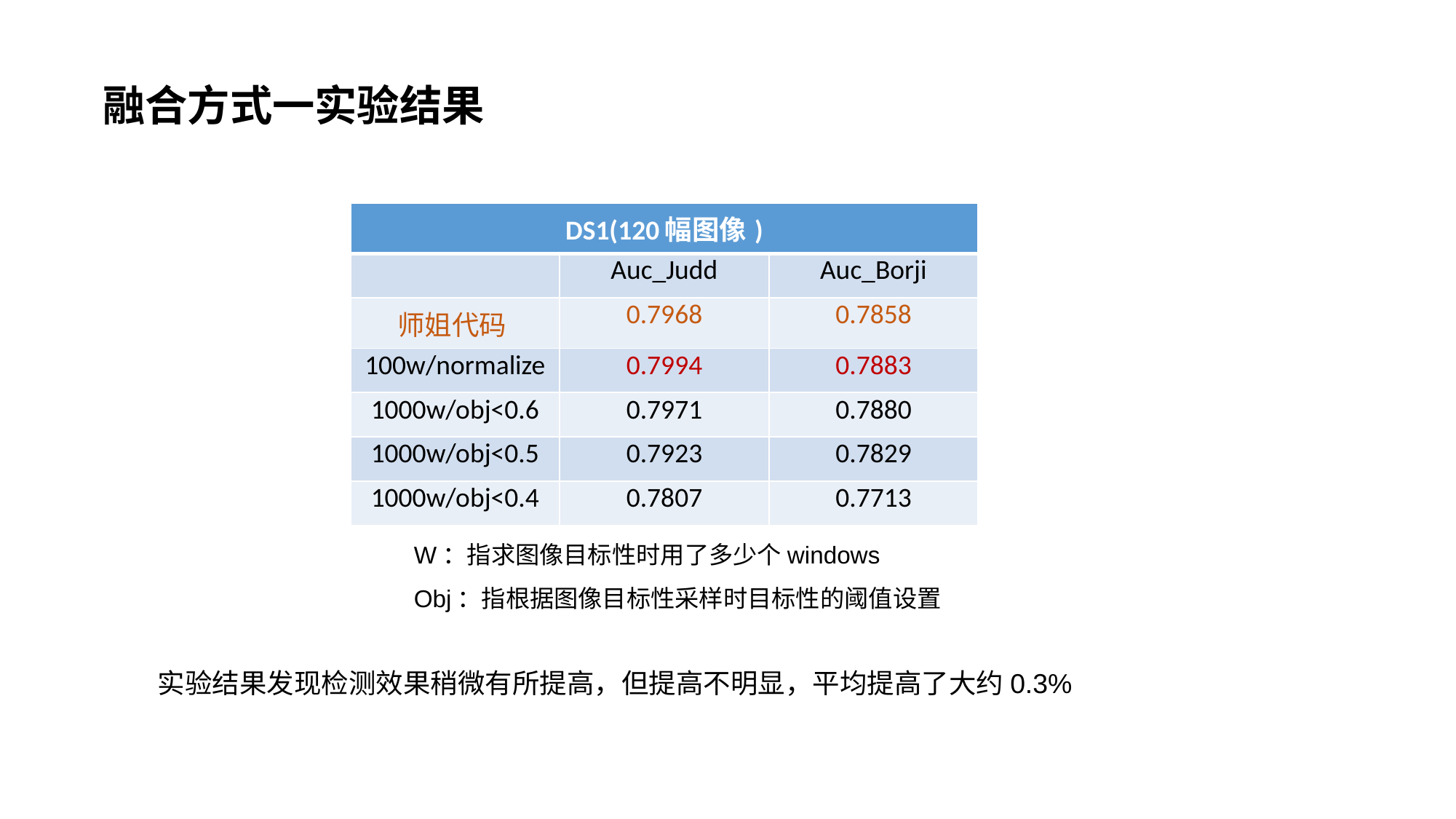

融合方式一实验结果
| DS1(120幅图像) |  |  |
| --- | --- | --- |
|  | Auc\_Judd | Auc\_Borji |
| 师姐代码 | 0.7968 | 0.7858 |
| 100w/normalize | 0.7994 | 0.7883 |
| 1000w/obj<0.6 | 0.7971 | 0.7880 |
| 1000w/obj<0.5 | 0.7923 | 0.7829 |
| 1000w/obj<0.4 | 0.7807 | 0.7713 |
W：指求图像目标性时用了多少个windows
Obj：指根据图像目标性采样时目标性的阈值设置
实验结果发现检测效果稍微有所提高，但提高不明显，平均提高了大约0.3%